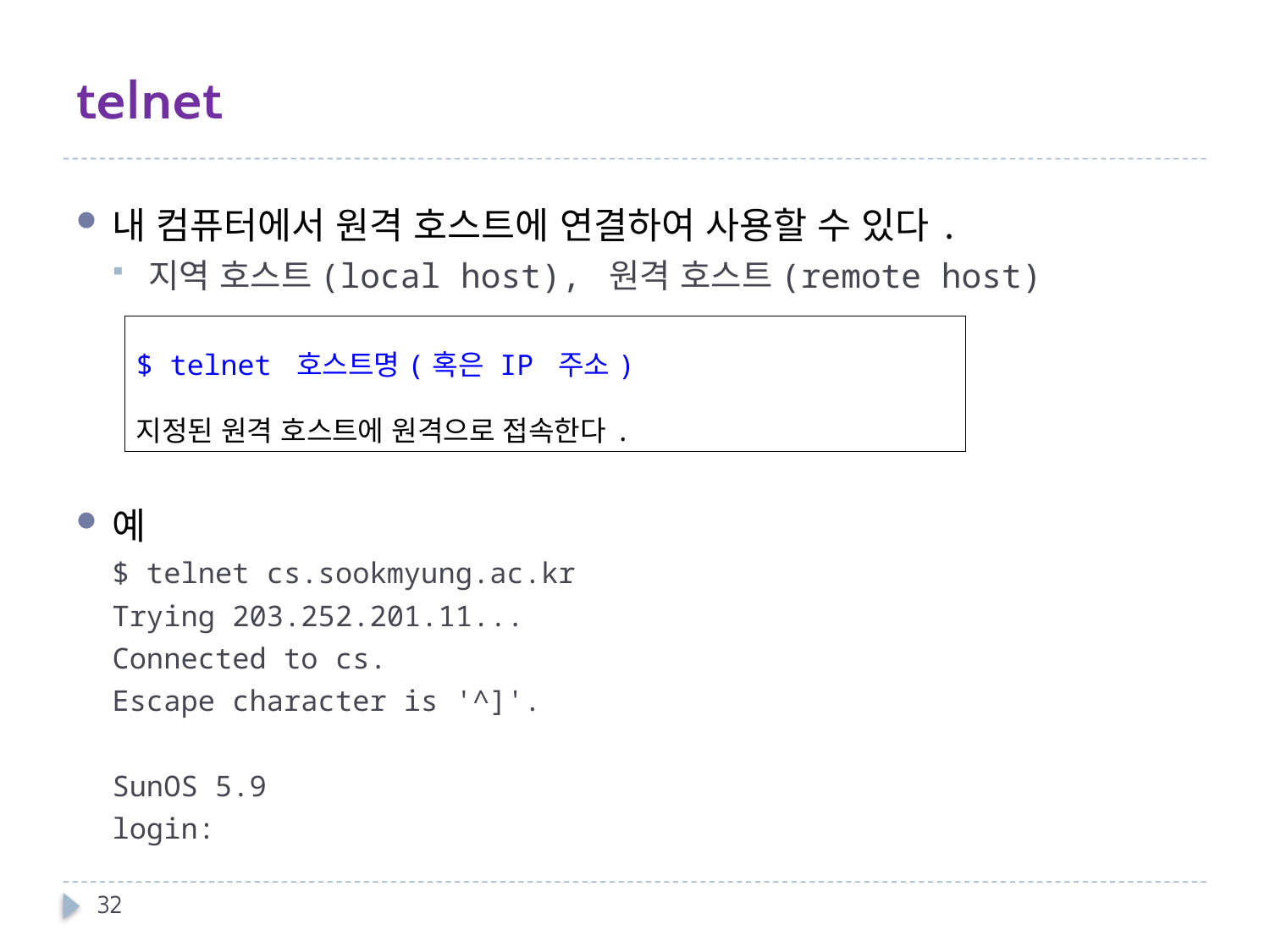

# telnet
내 컴퓨터에서 원격 호스트에 연결하여 사용할 수 있다.
지역 호스트(local host), 원격 호스트(remote host)

예
$ telnet cs.sookmyung.ac.kr
Trying 203.252.201.11...
Connected to cs.
Escape character is '^]'.

SunOS 5.9
login:

| $ telnet 호스트명(혹은 IP 주소) 지정된 원격 호스트에 원격으로 접속한다. |
| --- |
32